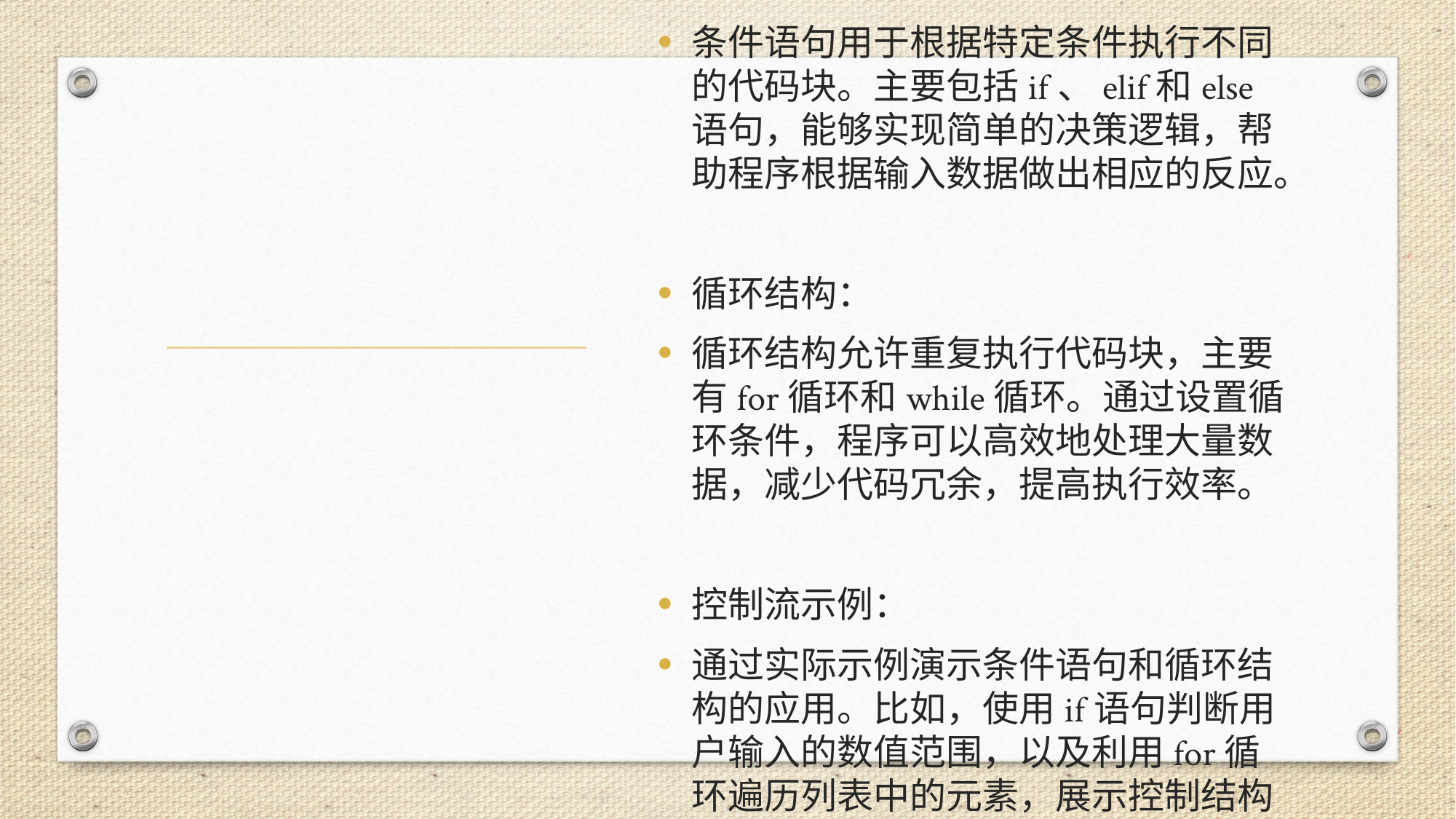

条件语句：
条件语句用于根据特定条件执行不同的代码块。主要包括if、elif和else语句，能够实现简单的决策逻辑，帮助程序根据输入数据做出相应的反应。

循环结构：
循环结构允许重复执行代码块，主要有for循环和while循环。通过设置循环条件，程序可以高效地处理大量数据，减少代码冗余，提高执行效率。

控制流示例：
通过实际示例演示条件语句和循环结构的应用。比如，使用if语句判断用户输入的数值范围，以及利用for循环遍历列表中的元素，展示控制结构的实际效果。
#